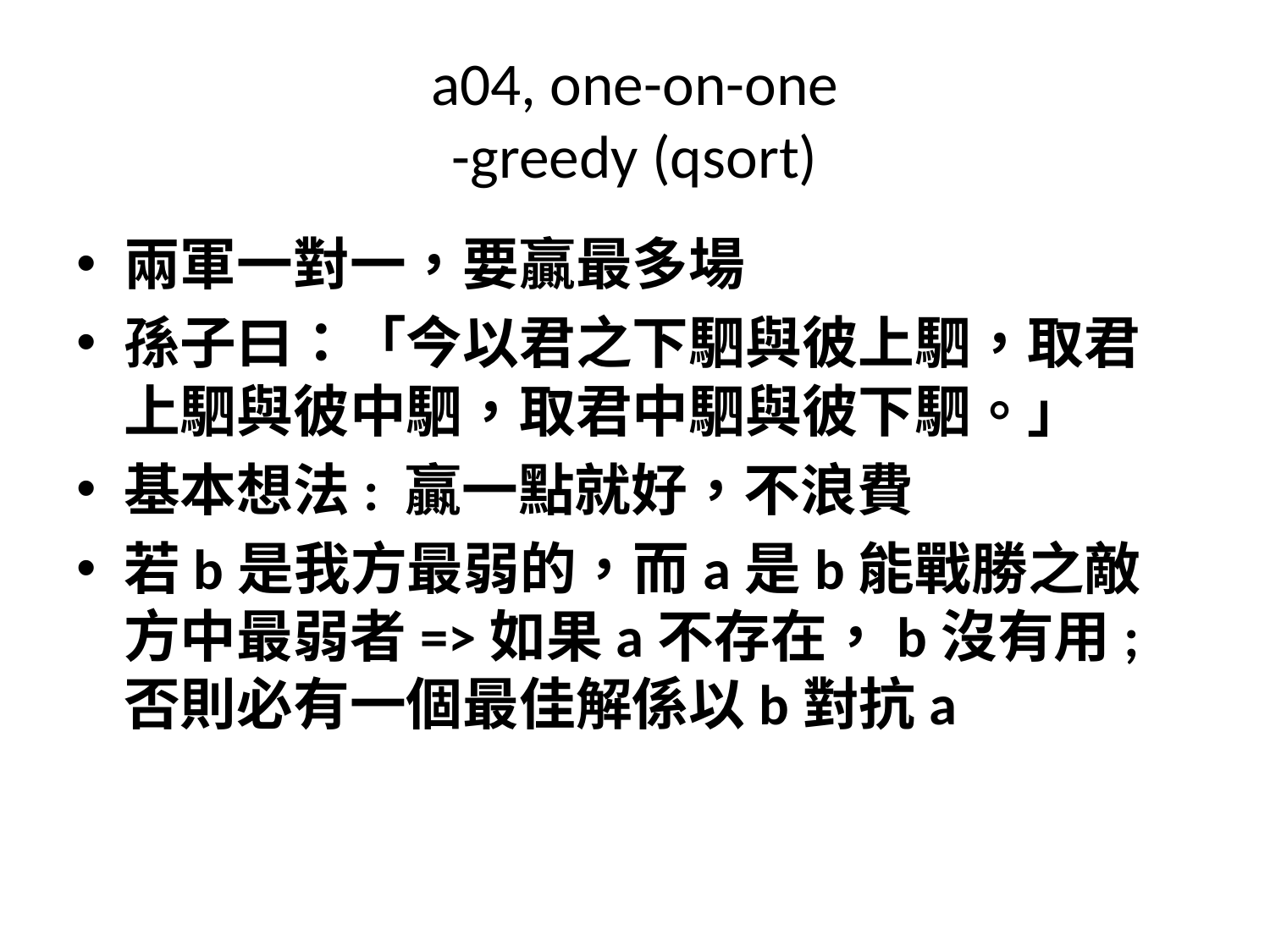

# a04, one-on-one -greedy (qsort)
兩軍一對一，要贏最多場
孫子曰：「今以君之下駟與彼上駟，取君上駟與彼中駟，取君中駟與彼下駟。」
基本想法: 贏一點就好，不浪費
若b是我方最弱的，而a是b能戰勝之敵方中最弱者=>如果a不存在，b沒有用; 否則必有一個最佳解係以b對抗a